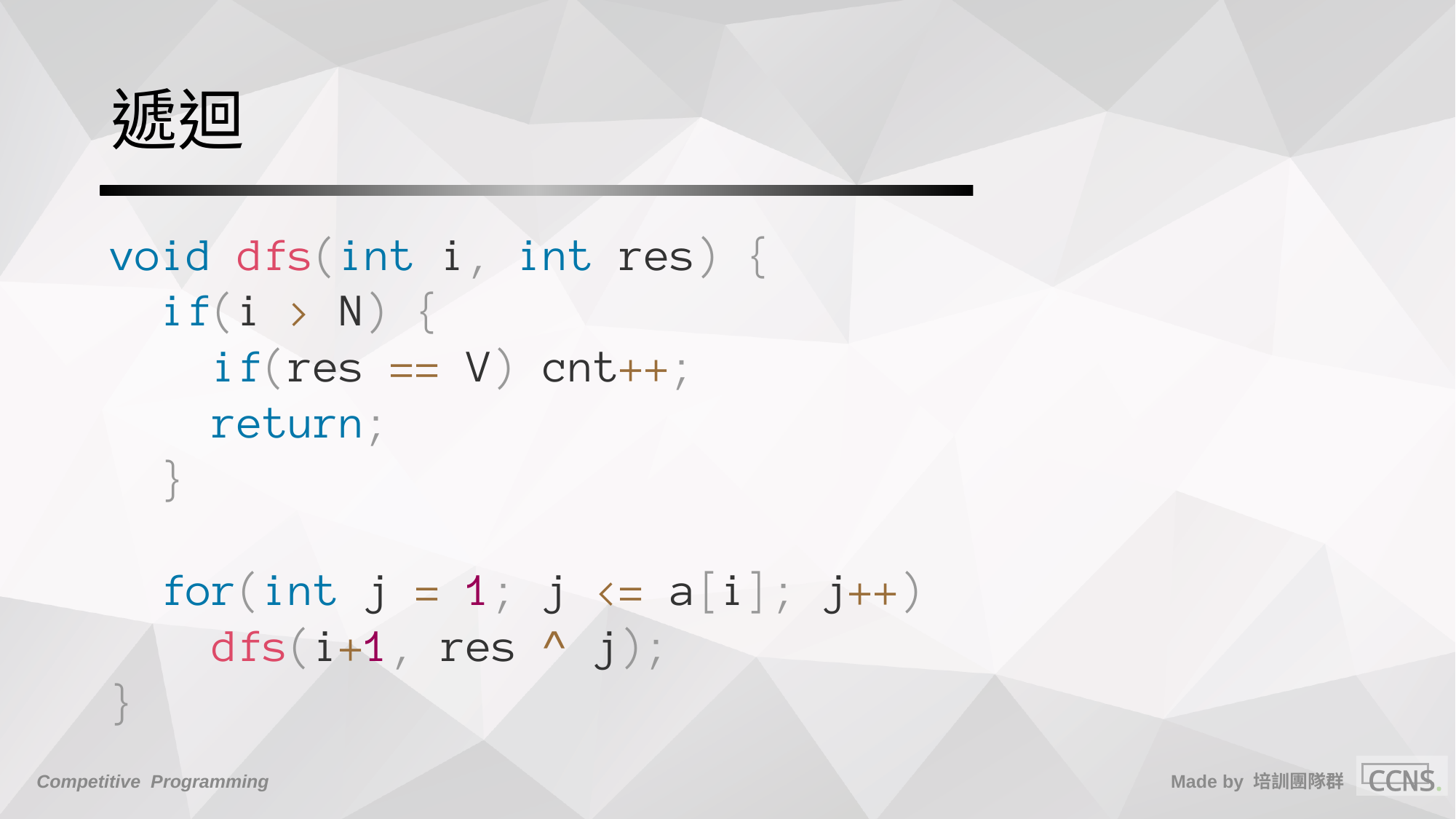

# 遞迴
void dfs(int i, int res) {
  if(i > N) {
    if(res == V) cnt++;
    return;
  }
  for(int j = 1; j <= a[i]; j++)
    dfs(i+1, res ^ j);
}